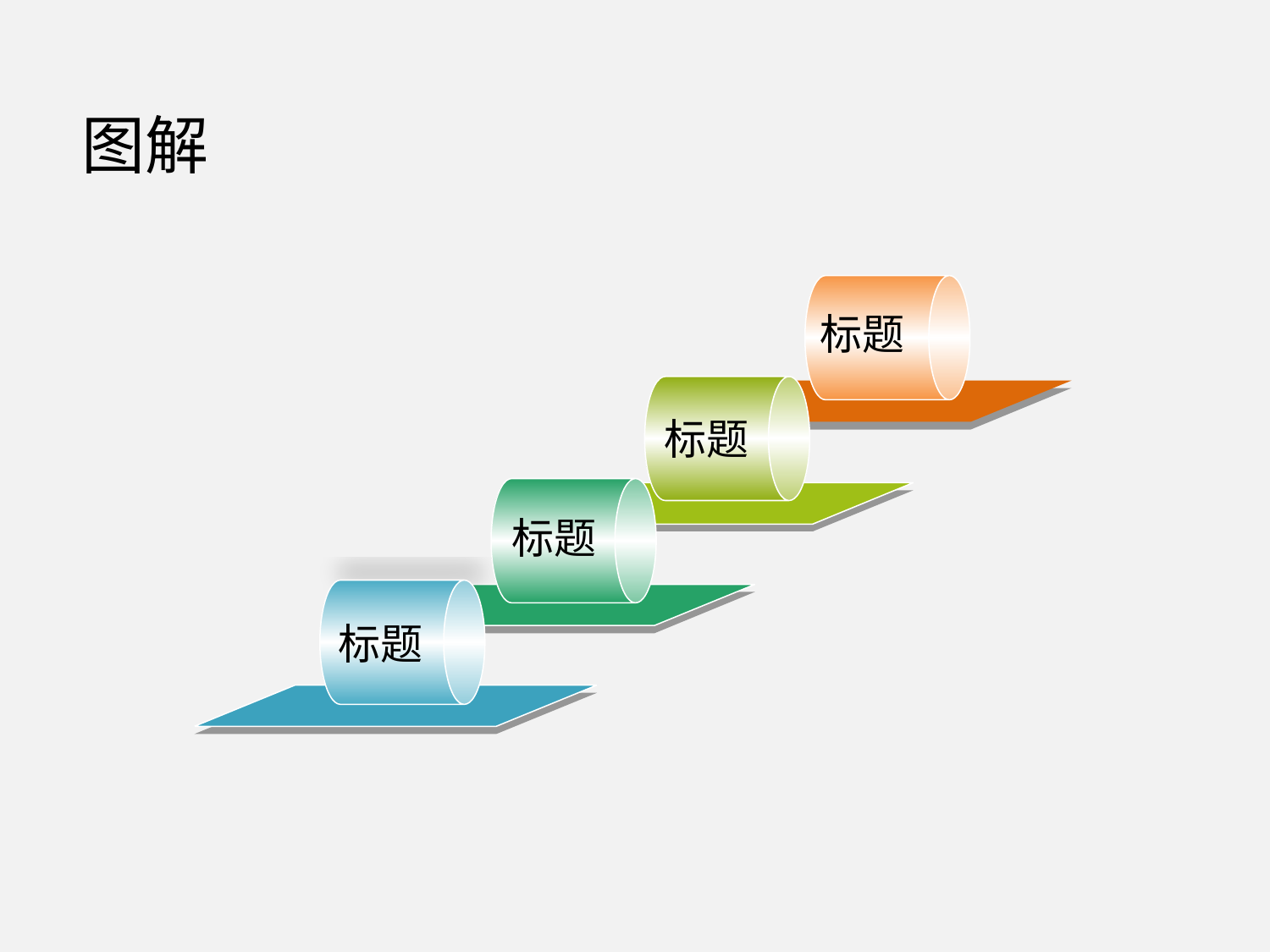

图解

标题

标题

标题

标题

51PPT模板网   www.51pptmoban.com 整理发布